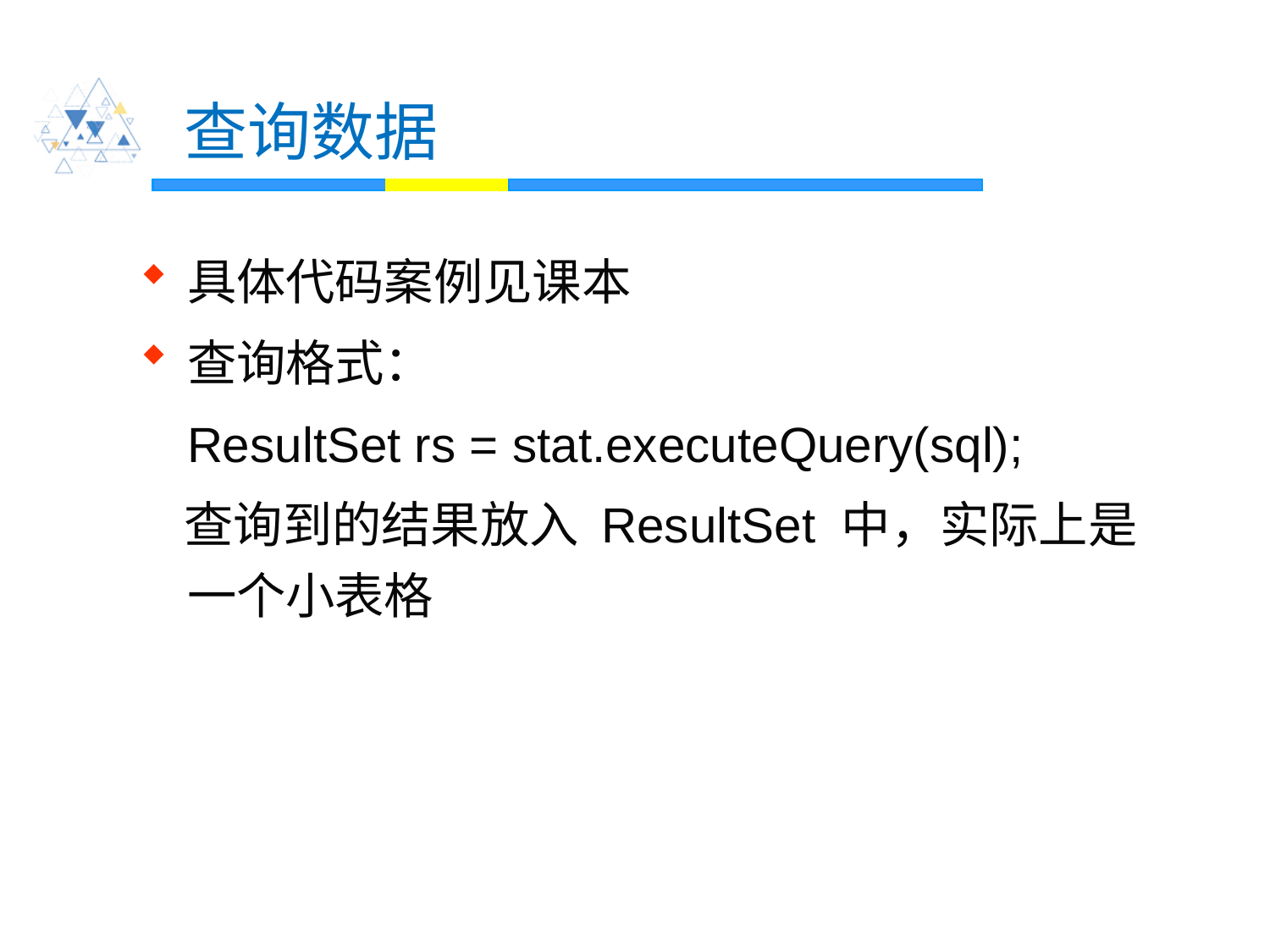

# 查询数据
具体代码案例见课本
查询格式：
	ResultSet rs = stat.executeQuery(sql);
   查询到的结果放入 ResultSet 中，实际上是一个小表格